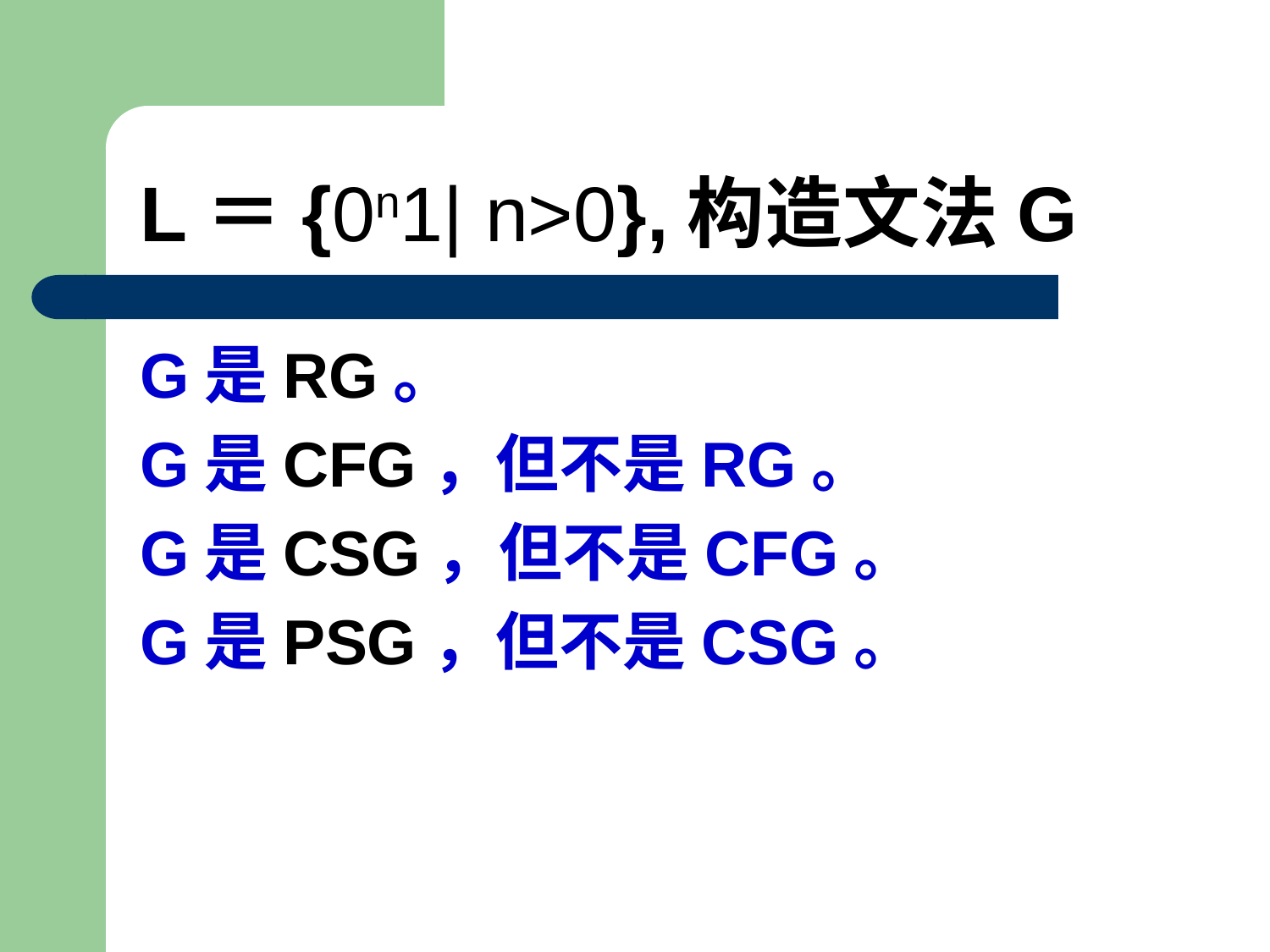

# L＝{0n1| n>0},构造文法G
G是RG。
G是CFG，但不是RG。
G是CSG，但不是CFG。
G是PSG，但不是CSG。